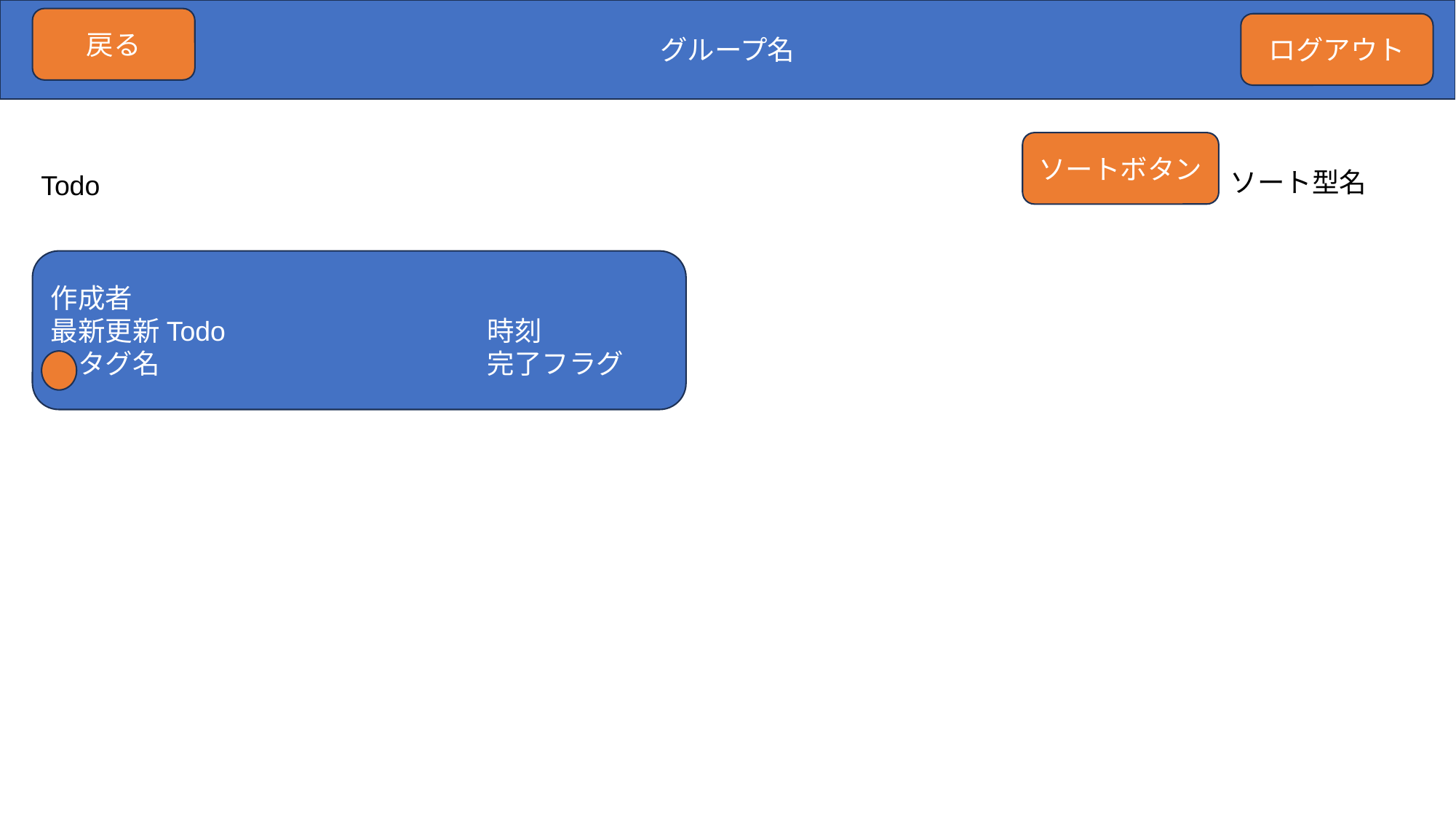

グループ名
戻る
ログアウト
ソートボタン
ソート型名
Todo
作成者
最新更新Todo			時刻
　タグ名			完了フラグ